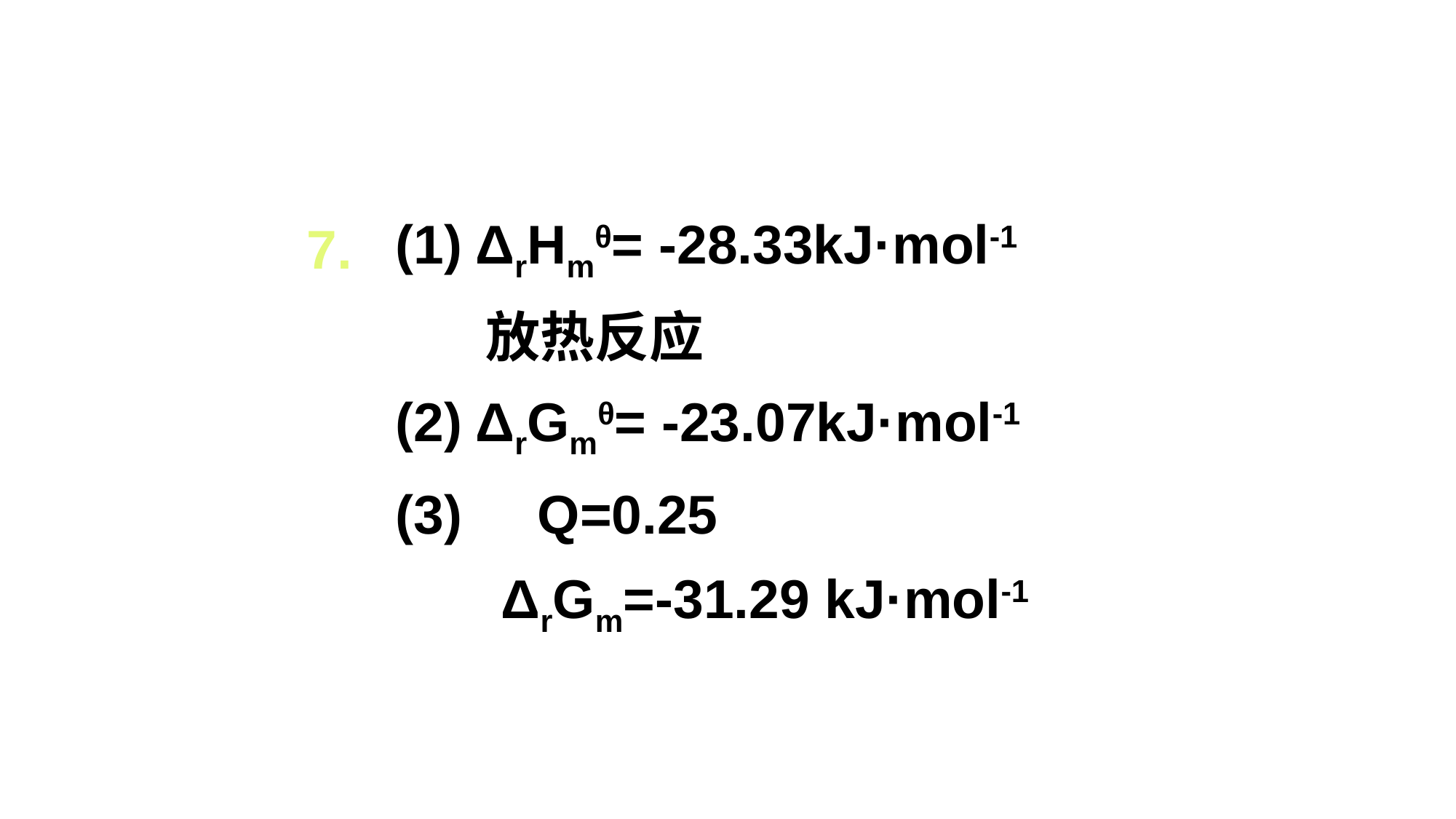

(1) ΔrHmθ= -28.33kJ·mol-1
                放热反应
        (2) ΔrGmθ= -23.07kJ·mol-1
        (3)     Q=0.25
               ΔrGm=-31.29 kJ·mol-1
7.
24